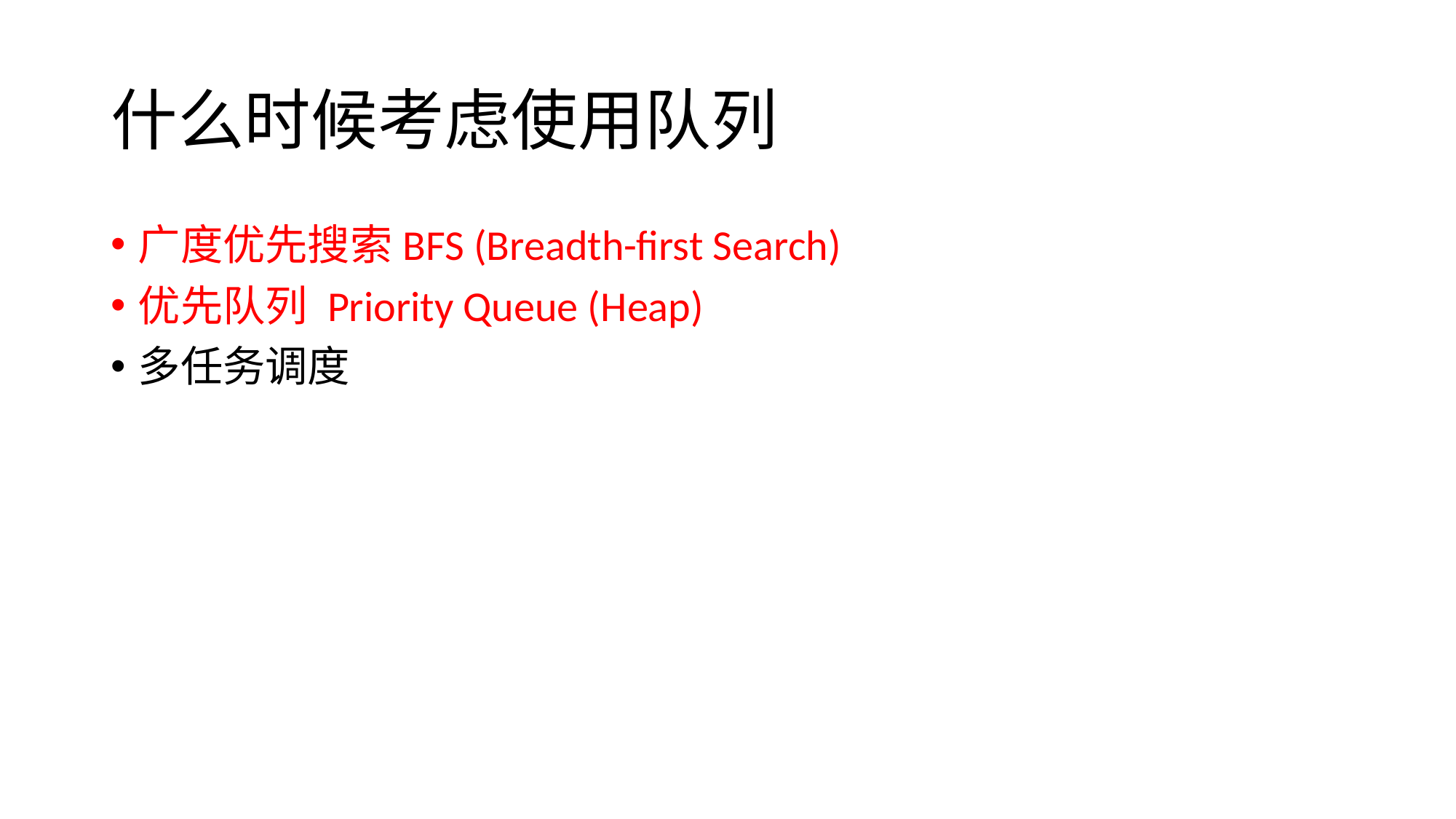

# 什么时候考虑使用队列
广度优先搜索BFS (Breadth-first Search)
优先队列 Priority Queue (Heap)
多任务调度